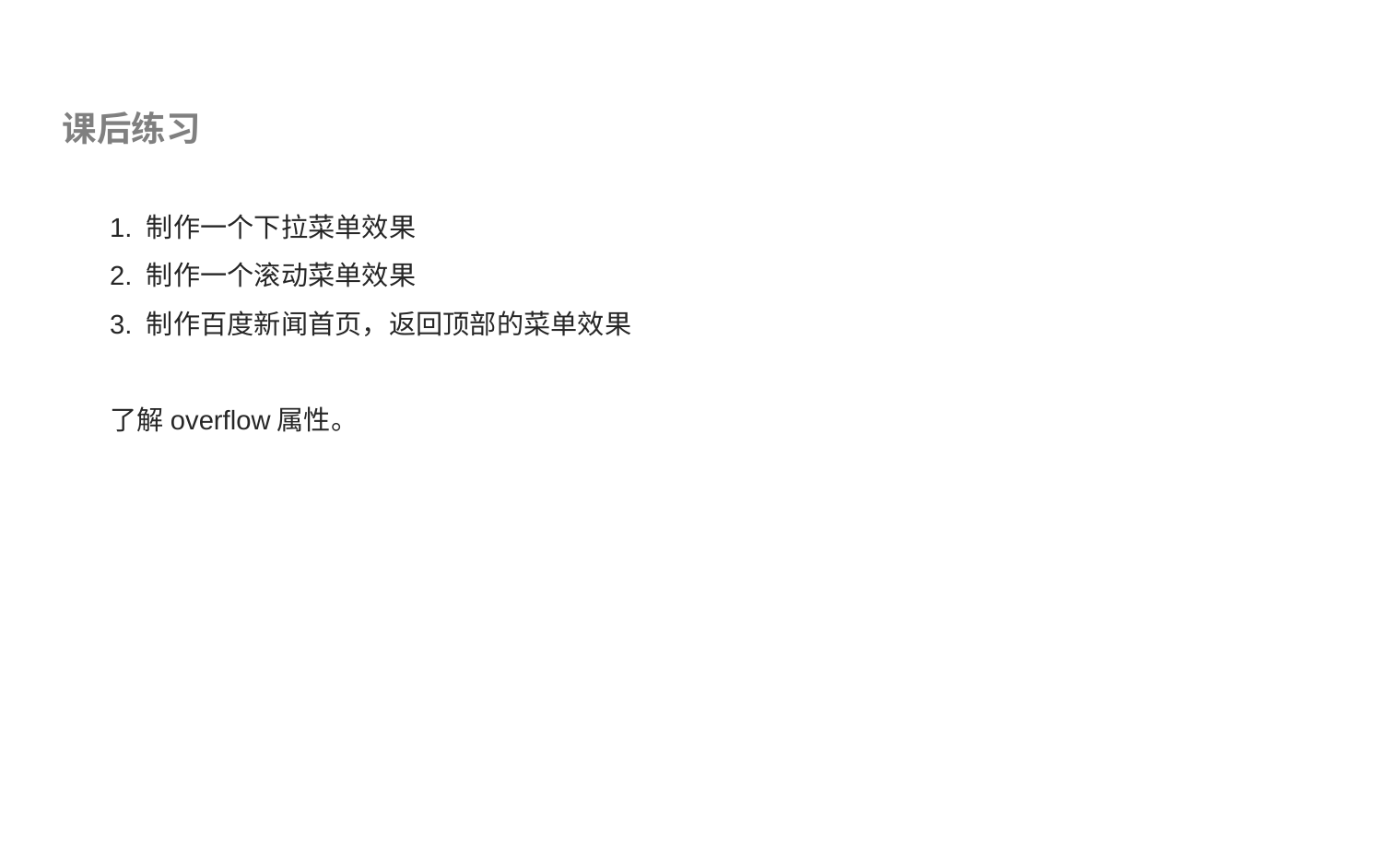

课后练习
1. 制作一个下拉菜单效果
2. 制作一个滚动菜单效果
3. 制作百度新闻首页，返回顶部的菜单效果

了解overflow属性。